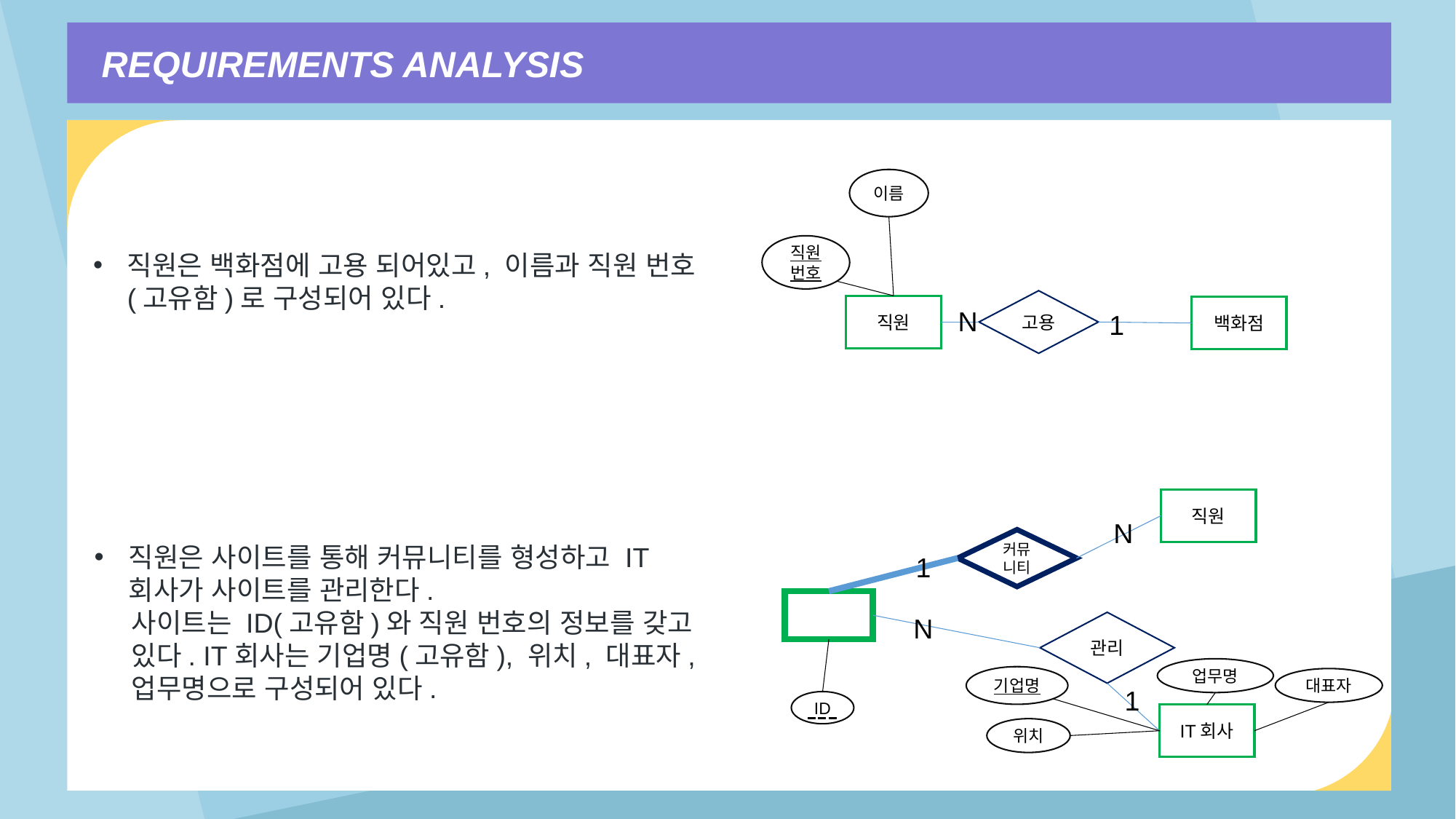

REQUIREMENTS ANALYSIS

이름
직원 번호
직원은 백화점에 고용 되어있고, 이름과 직원 번호(고유함)로 구성되어 있다.
고용
직원
백화점
N
1
직원
N
커뮤니티
직원은 사이트를 통해 커뮤니티를 형성하고 IT회사가 사이트를 관리한다.
    사이트는 ID(고유함)와 직원 번호의 정보를 갖고
    있다. IT회사는 기업명(고유함), 위치, 대표자,
    업무명으로 구성되어 있다.
1

사이트
N
관리
업무명
기업명
대표자
1
ID
IT회사
위치